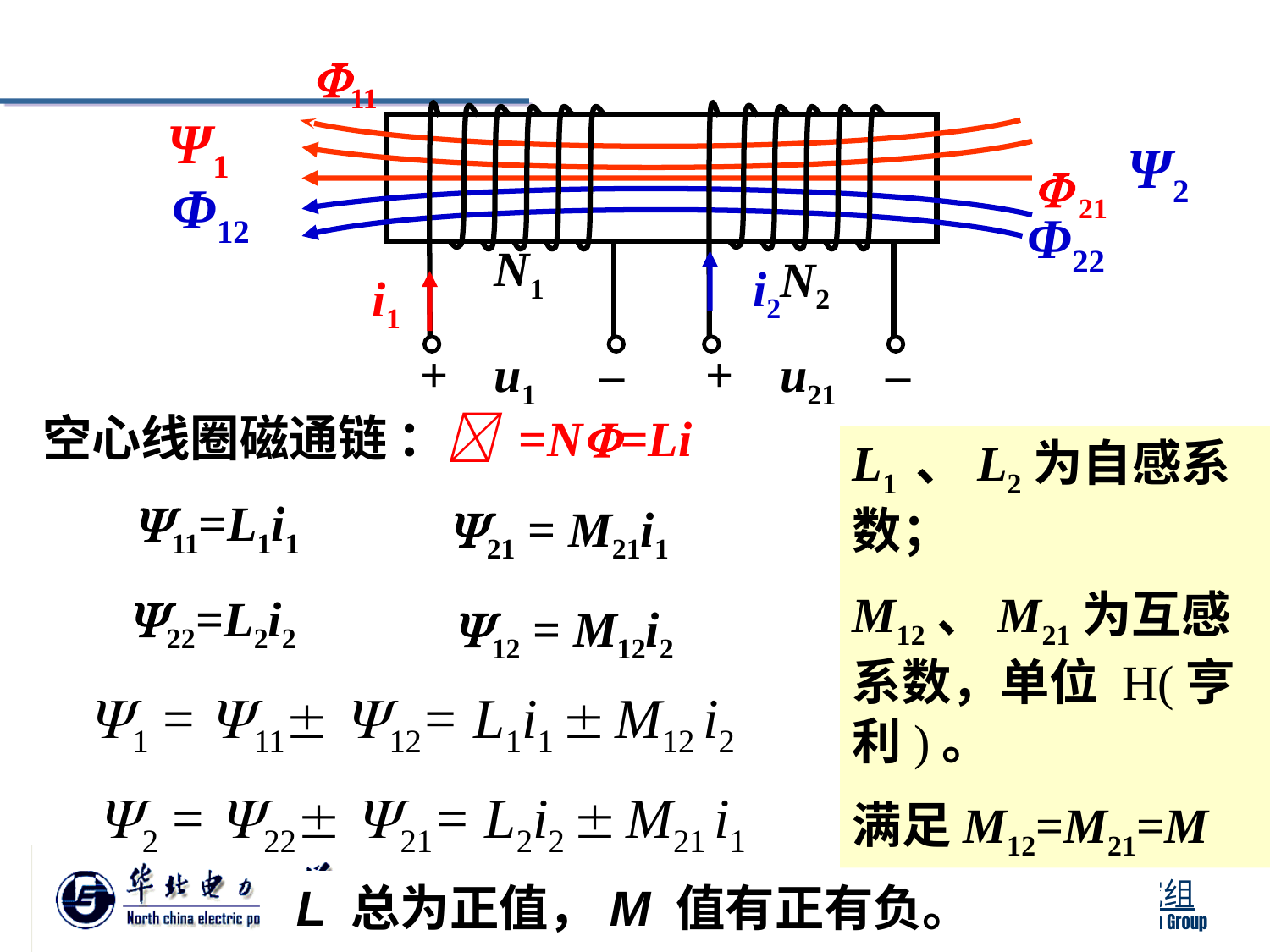

Φ11

Φ 21

N1
N2
i1

+
u1
–
+
u21
–
Ψ1
Ψ2
Φ12
Φ22

i2
空心线圈磁通链 ：Ψ =NΦ=Li
L1 、L2为自感系数；
M12、M21为互感系数，单位 H(亨利)。
满足M12=M21=M
Ψ11=L1i1
Ψ21 = M21i1
Ψ22=L2i2
Ψ12 = M12i2
Ψ1 = Ψ11± Ψ12= L1i1 ± M12 i2
Ψ2 = Ψ22± Ψ21= L2i2 ± M21 i1
 L 总为正值，M 值有正有负。